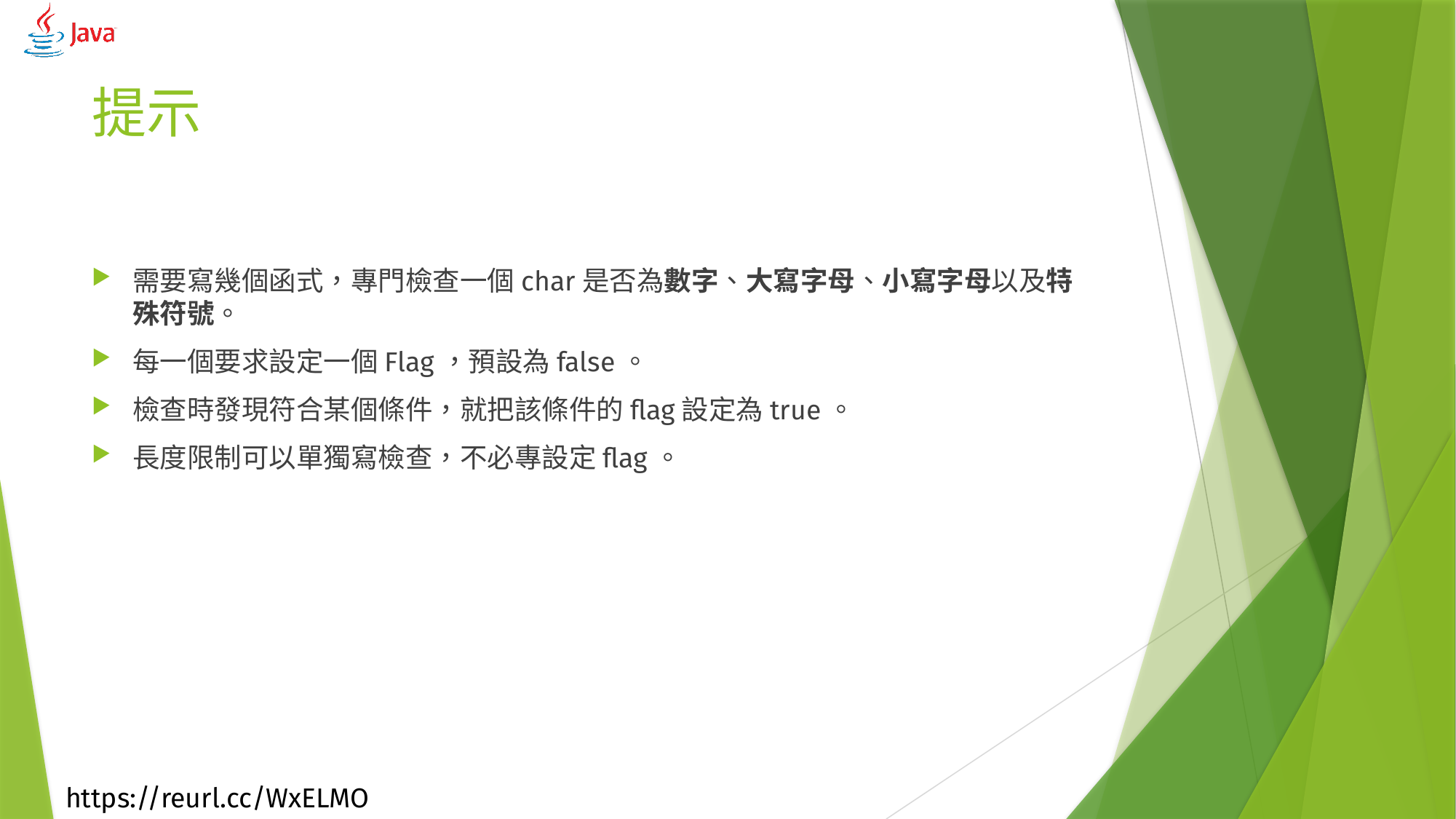

# 提示
需要寫幾個函式，專門檢查一個char是否為數字、大寫字母、小寫字母以及特殊符號。
每一個要求設定一個Flag，預設為false。
檢查時發現符合某個條件，就把該條件的flag設定為true。
長度限制可以單獨寫檢查，不必專設定flag。